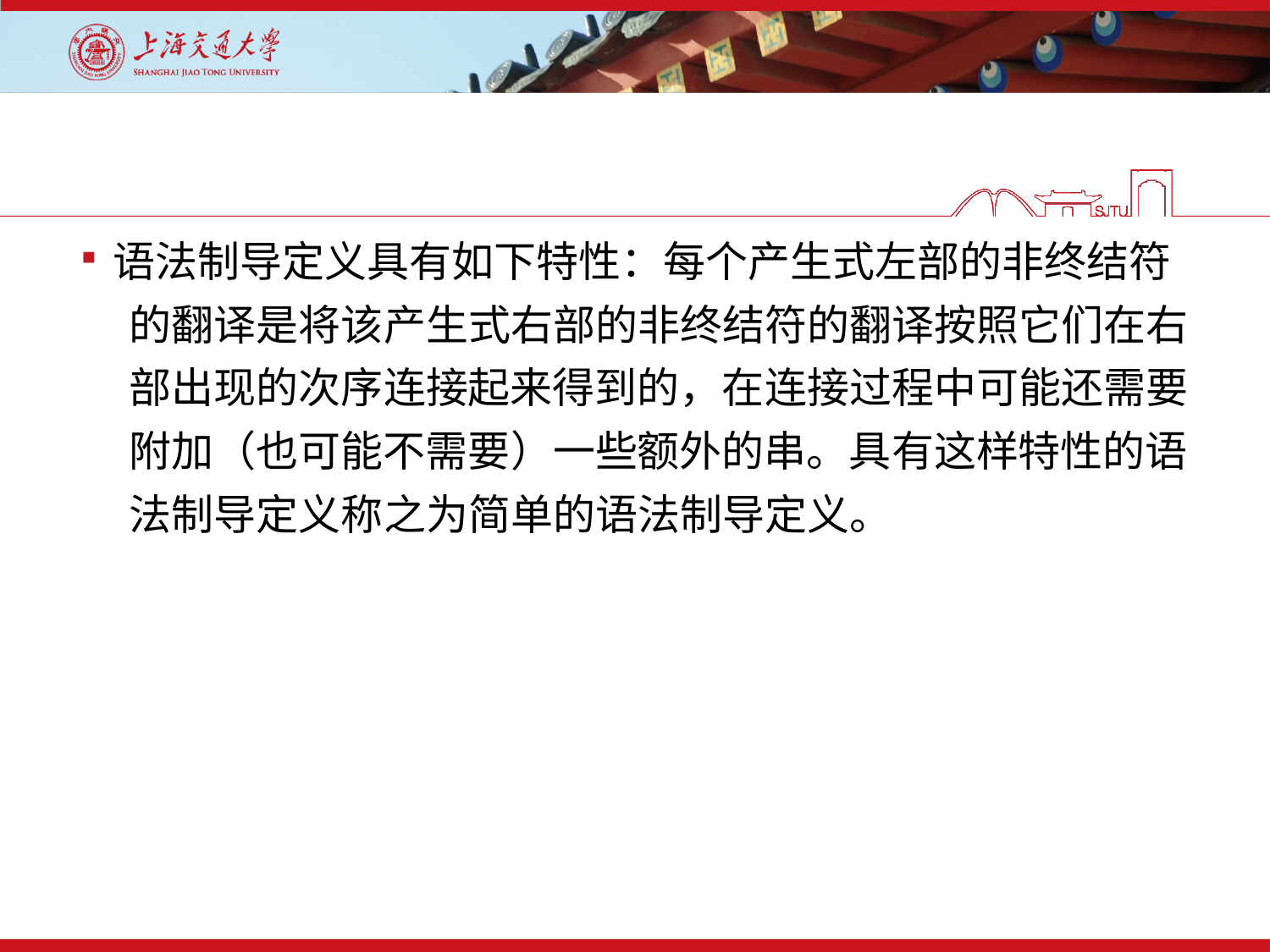

#
语法制导定义具有如下特性：每个产生式左部的非终结符
    的翻译是将该产生式右部的非终结符的翻译按照它们在右
    部出现的次序连接起来得到的，在连接过程中可能还需要
    附加（也可能不需要）一些额外的串。具有这样特性的语
    法制导定义称之为简单的语法制导定义。